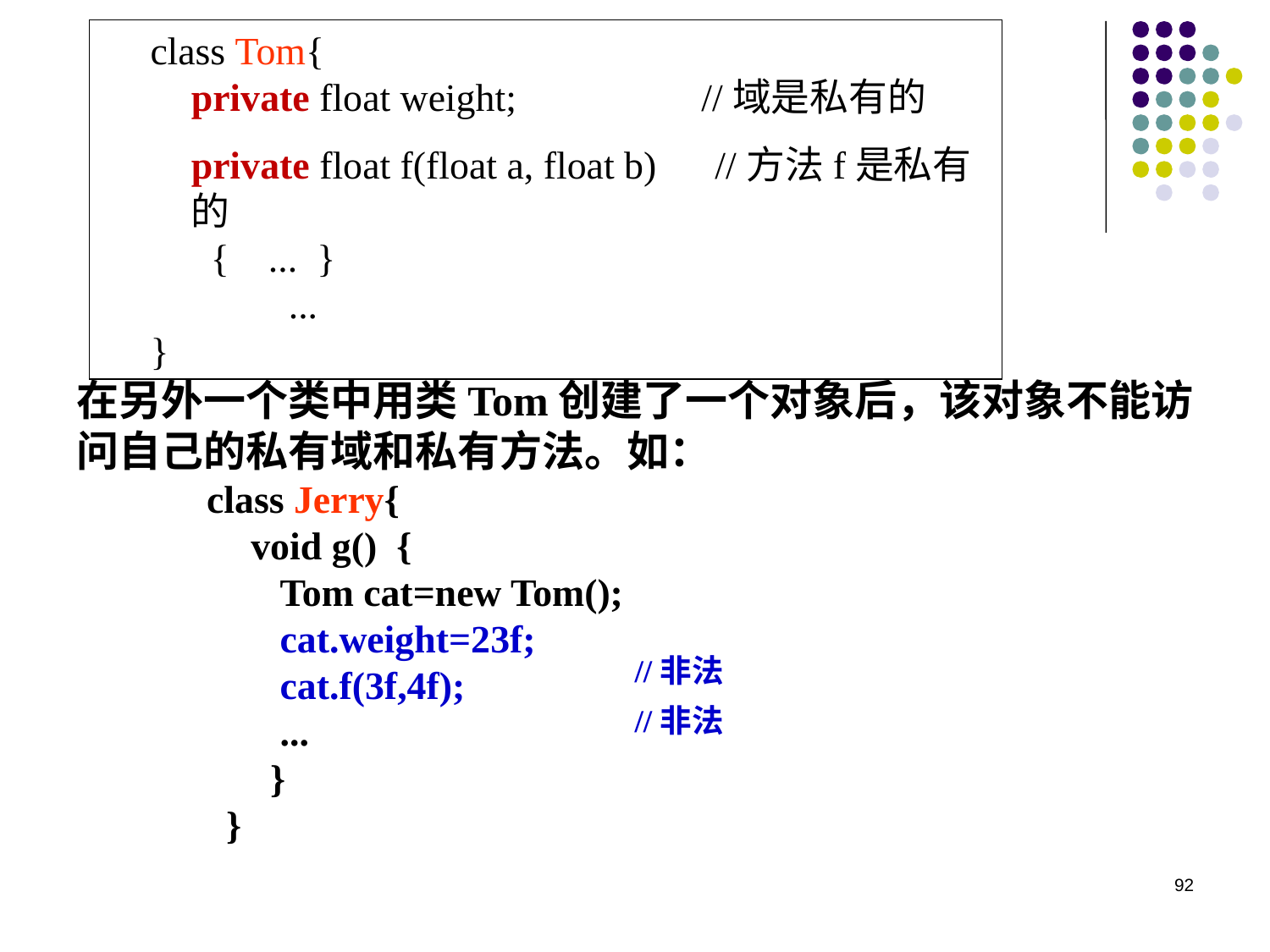

class Tom{
private float weight;                   //域是私有的

private float f(float a, float b)      //方法f是私有的
  {    ...  }
          ...
}
在另外一个类中用类Tom创建了一个对象后，该对象不能访问自己的私有域和私有方法。如：
class Jerry{
void g()  {
   Tom cat=new Tom();
   cat.weight=23f;
   cat.f(3f,4f);
   ...
  }
  }
//非法
//非法
92